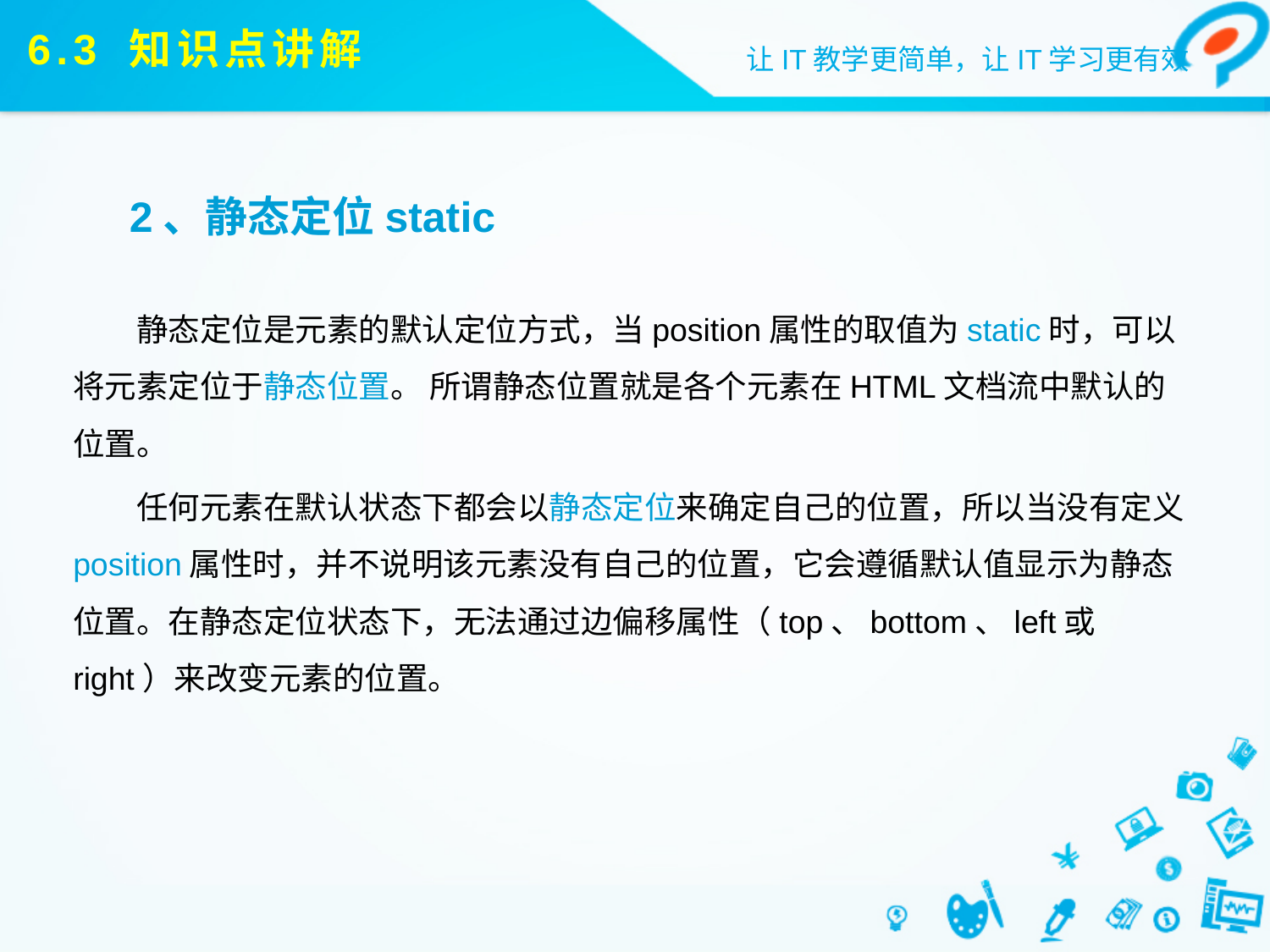

# 6.3 知识点讲解
2、静态定位static
静态定位是元素的默认定位方式，当position属性的取值为static时，可以将元素定位于静态位置。 所谓静态位置就是各个元素在HTML文档流中默认的位置。
任何元素在默认状态下都会以静态定位来确定自己的位置，所以当没有定义position属性时，并不说明该元素没有自己的位置，它会遵循默认值显示为静态位置。在静态定位状态下，无法通过边偏移属性（top、bottom、left或right）来改变元素的位置。